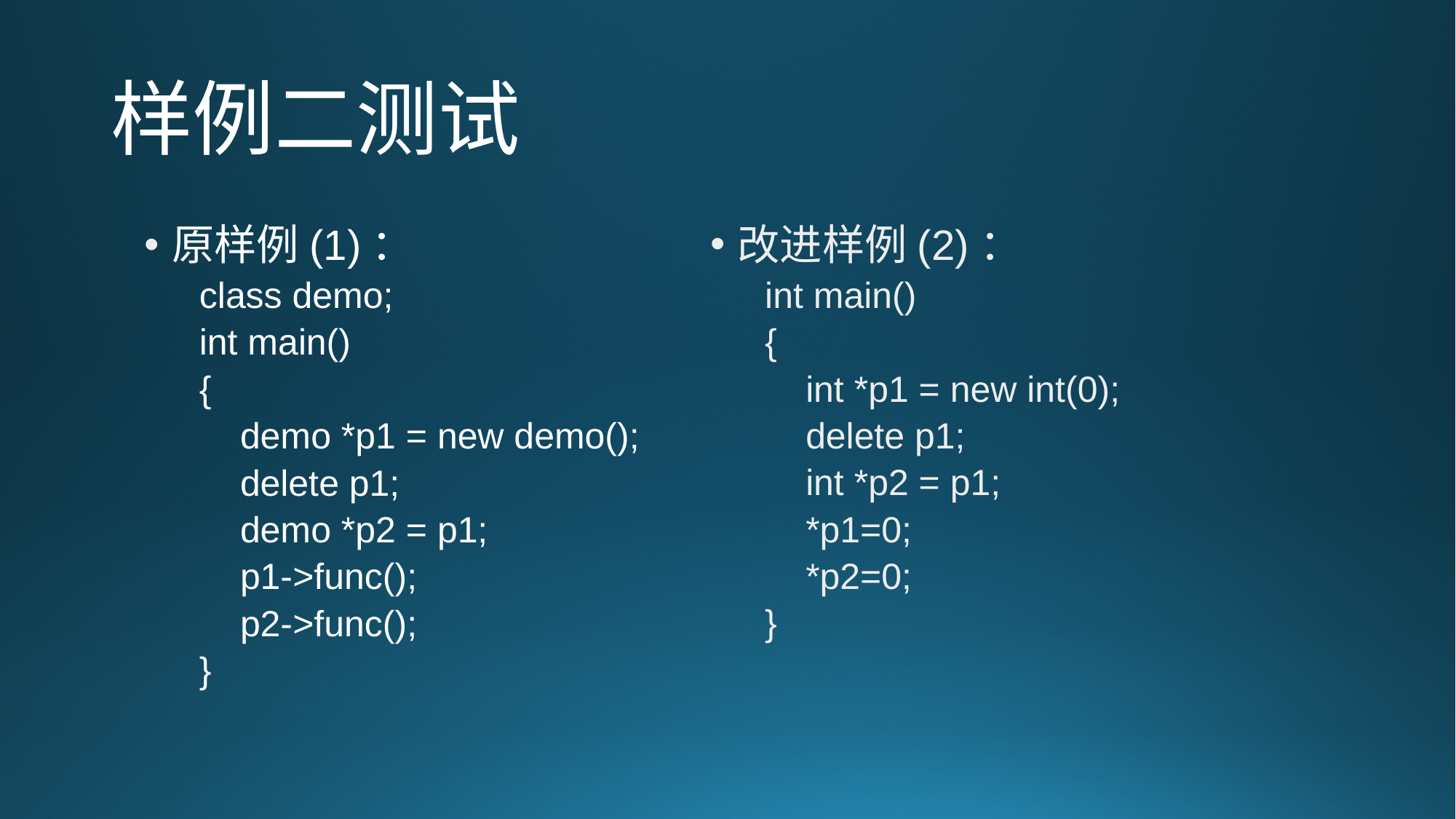

# 样例二测试
原样例(1)：
class demo;
int main()
{
    demo *p1 = new demo();
    delete p1;
    demo *p2 = p1;
    p1->func();
    p2->func();
}
改进样例(2)：
int main()
{
    int *p1 = new int(0);
    delete p1;
    int *p2 = p1;
    *p1=0;
    *p2=0;
}